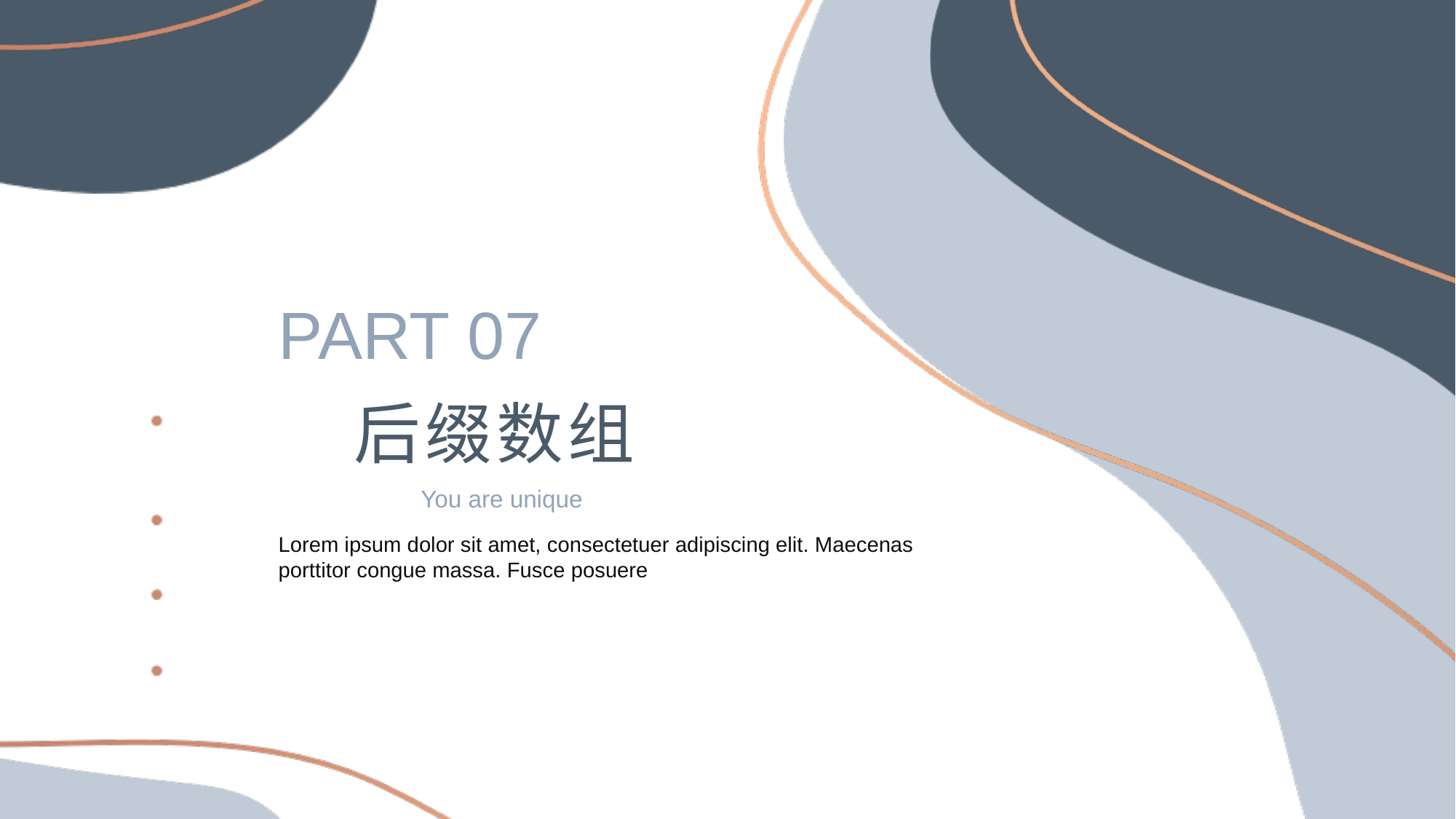

PART 07
后缀数组
You are unique
Lorem ipsum dolor sit amet, consectetuer adipiscing elit. Maecenas porttitor congue massa. Fusce posuere